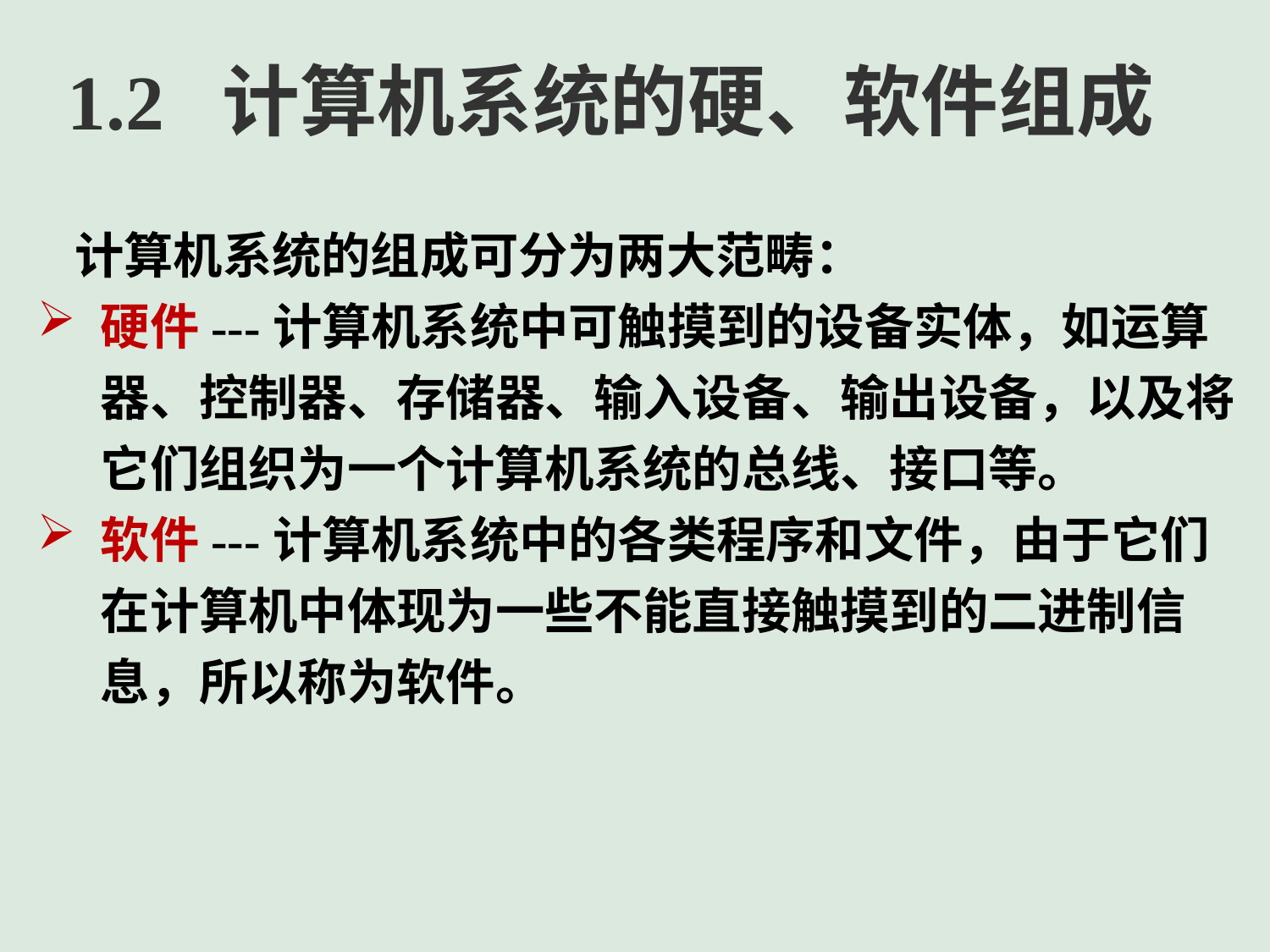

1.2  计算机系统的硬、软件组成
计算机系统的组成可分为两大范畴：
硬件---计算机系统中可触摸到的设备实体，如运算器、控制器、存储器、输入设备、输出设备，以及将它们组织为一个计算机系统的总线、接口等。
软件---计算机系统中的各类程序和文件，由于它们在计算机中体现为一些不能直接触摸到的二进制信息，所以称为软件。